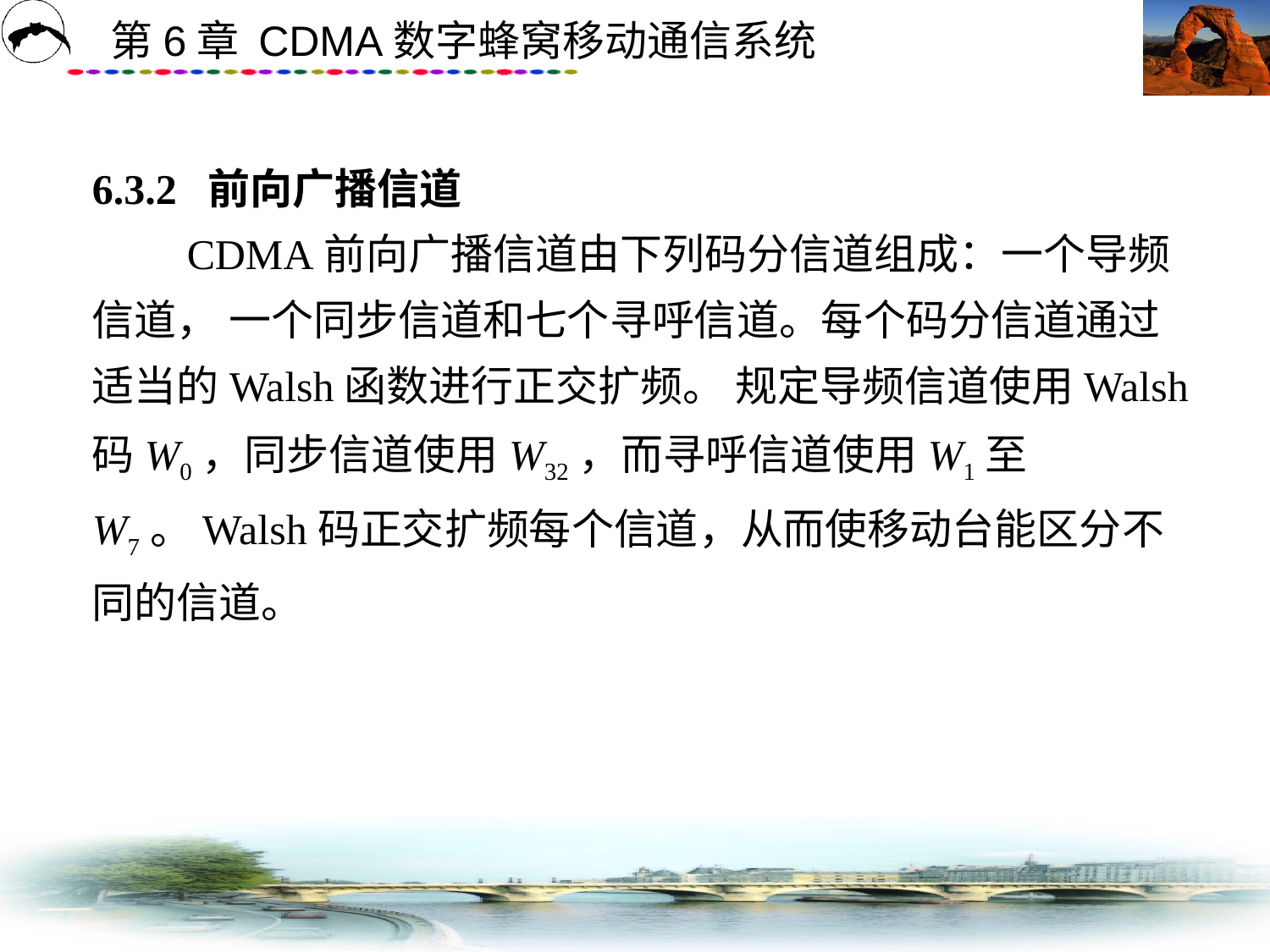

# 6.3.2  前向广播信道 　　CDMA前向广播信道由下列码分信道组成：一个导频信道， 一个同步信道和七个寻呼信道。每个码分信道通过适当的Walsh函数进行正交扩频。 规定导频信道使用Walsh码W0，同步信道使用W32，而寻呼信道使用W1至W7。Walsh码正交扩频每个信道，从而使移动台能区分不同的信道。